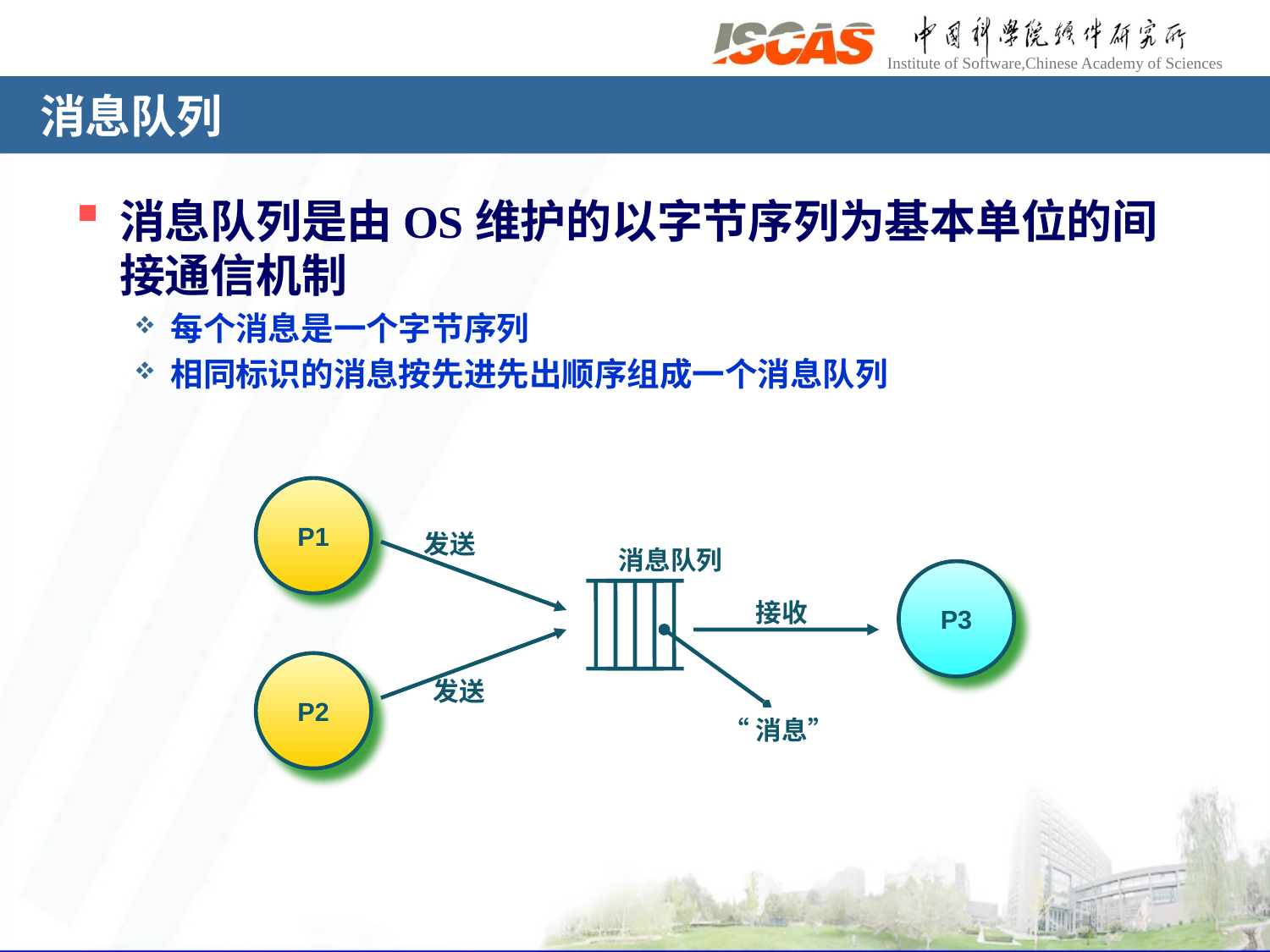

# 消息队列
消息队列是由OS维护的以字节序列为基本单位的间接通信机制
每个消息是一个字节序列
相同标识的消息按先进先出顺序组成一个消息队列
P1
发送
消息队列

P3

接收

P2
发送

“消息”